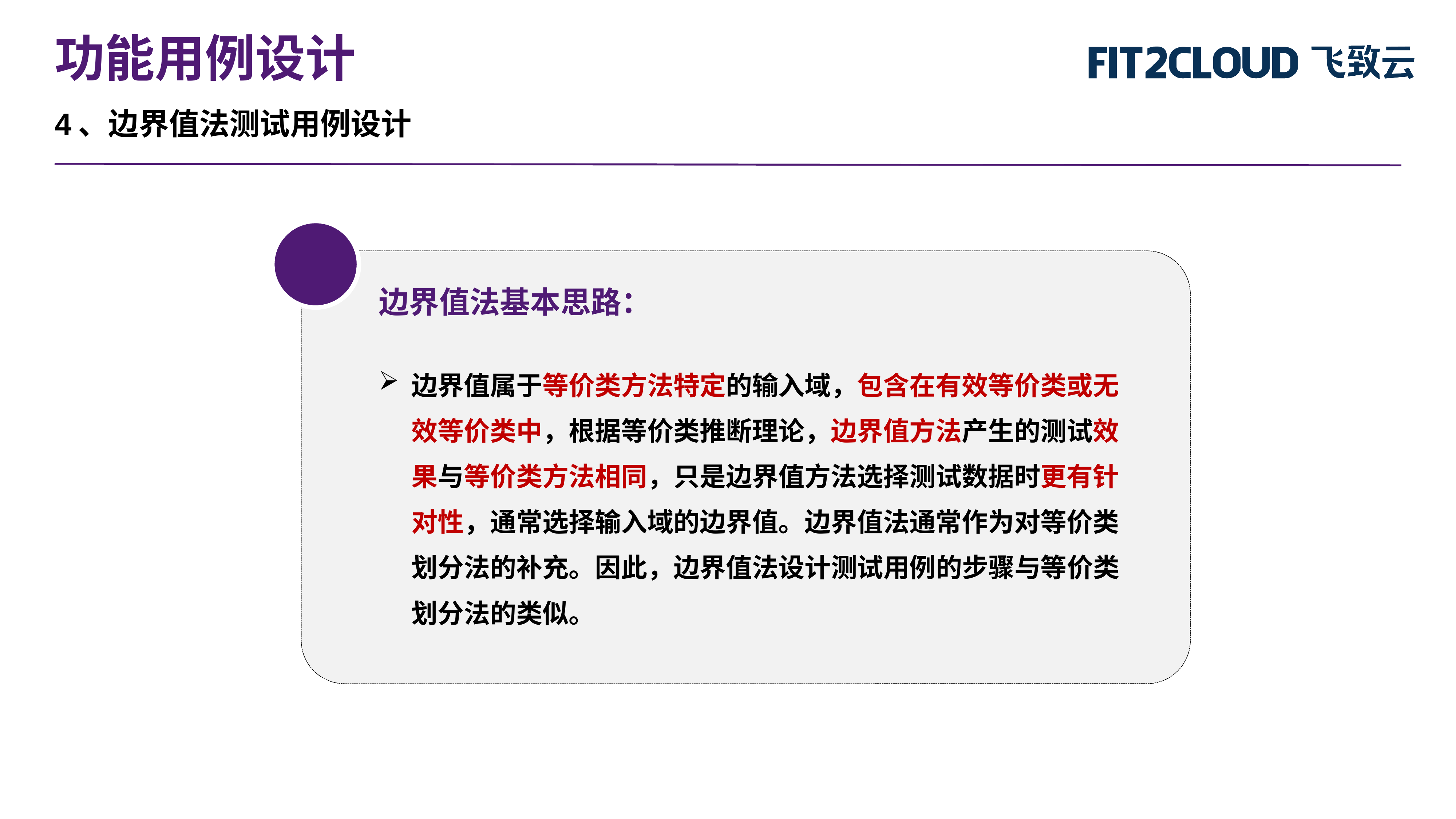

功能用例设计
4、边界值法测试用例设计

边界值法基本思路：
边界值属于等价类方法特定的输入域，包含在有效等价类或无效等价类中，根据等价类推断理论，边界值方法产生的测试效果与等价类方法相同，只是边界值方法选择测试数据时更有针对性，通常选择输入域的边界值。边界值法通常作为对等价类划分法的补充。因此，边界值法设计测试用例的步骤与等价类划分法的类似。